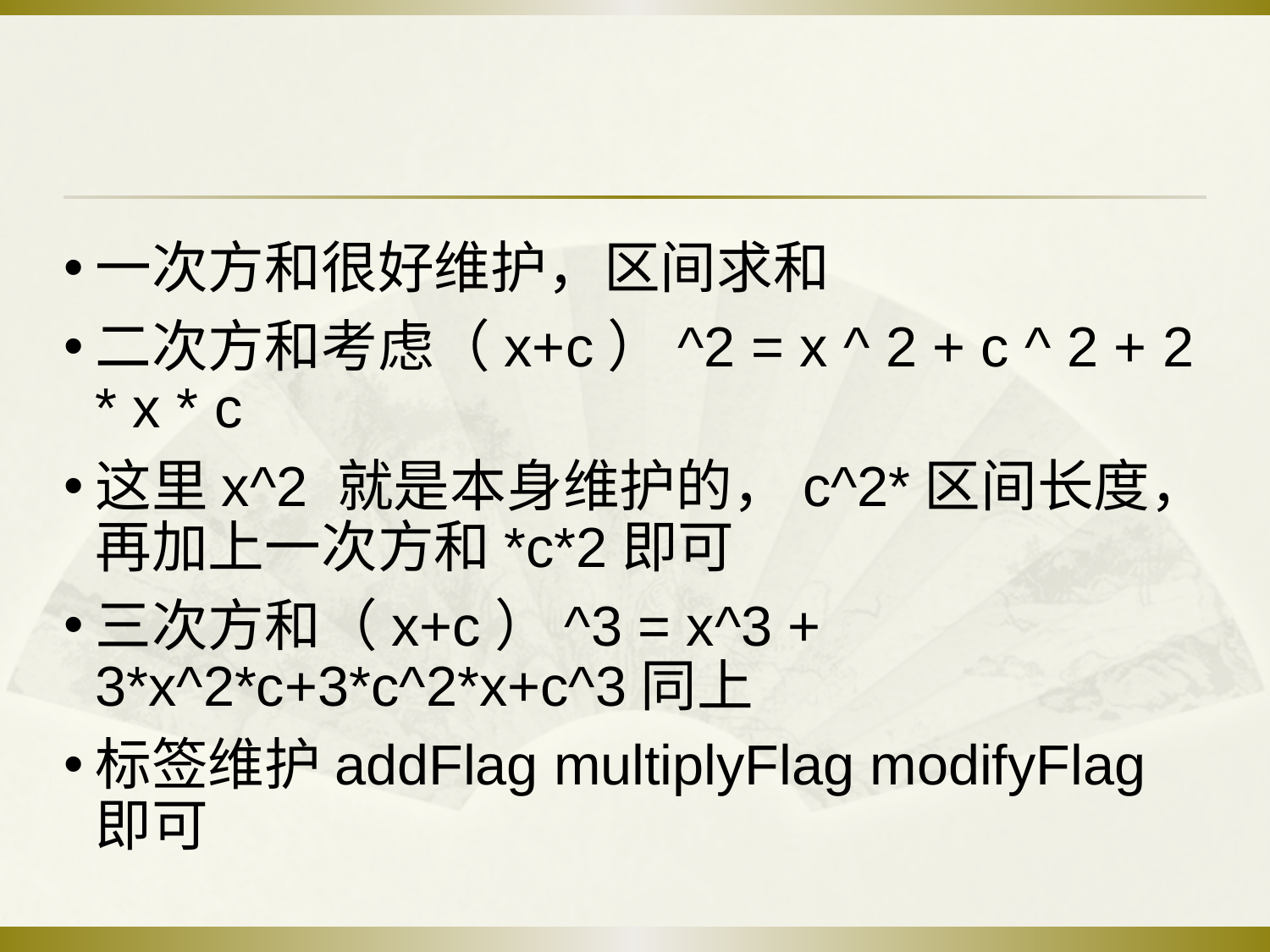

#
一次方和很好维护，区间求和
二次方和考虑（x+c）^2 = x ^ 2 + c ^ 2 + 2 * x * c
这里x^2 就是本身维护的，c^2*区间长度，再加上一次方和*c*2即可
三次方和（x+c）^3 = x^3 + 3*x^2*c+3*c^2*x+c^3同上
标签维护addFlag multiplyFlag modifyFlag 即可